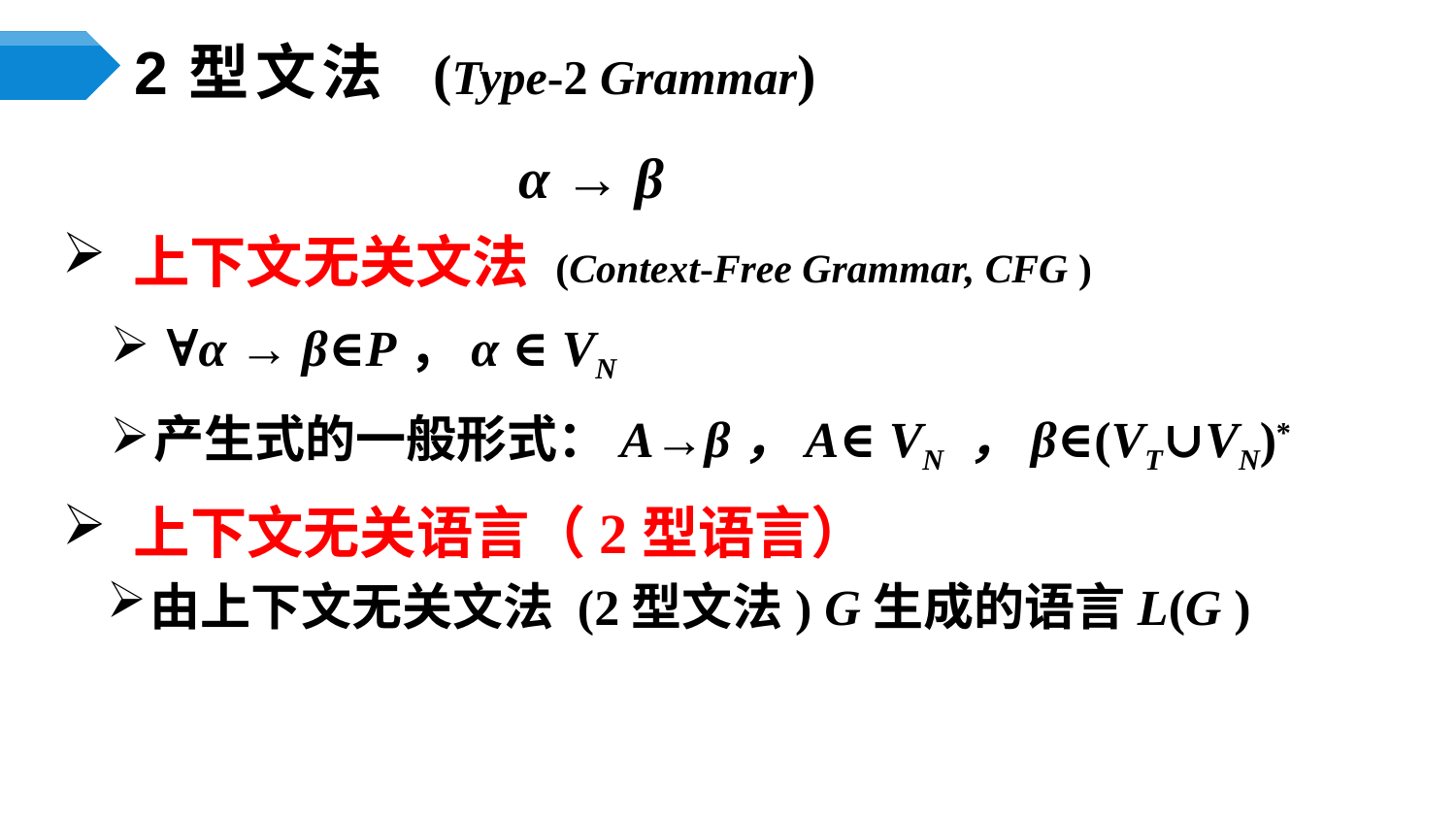

2型文法 (Type-2 Grammar)
			α → β

 上下文无关文法 (Context-Free Grammar, CFG )
 ∀α → β∈P，α ∈ VN
产生式的一般形式：A→β，A∈ VN ，β∈(VT∪VN)*
 上下文无关语言（2型语言）
由上下文无关文法 (2型文法) G生成的语言L(G )